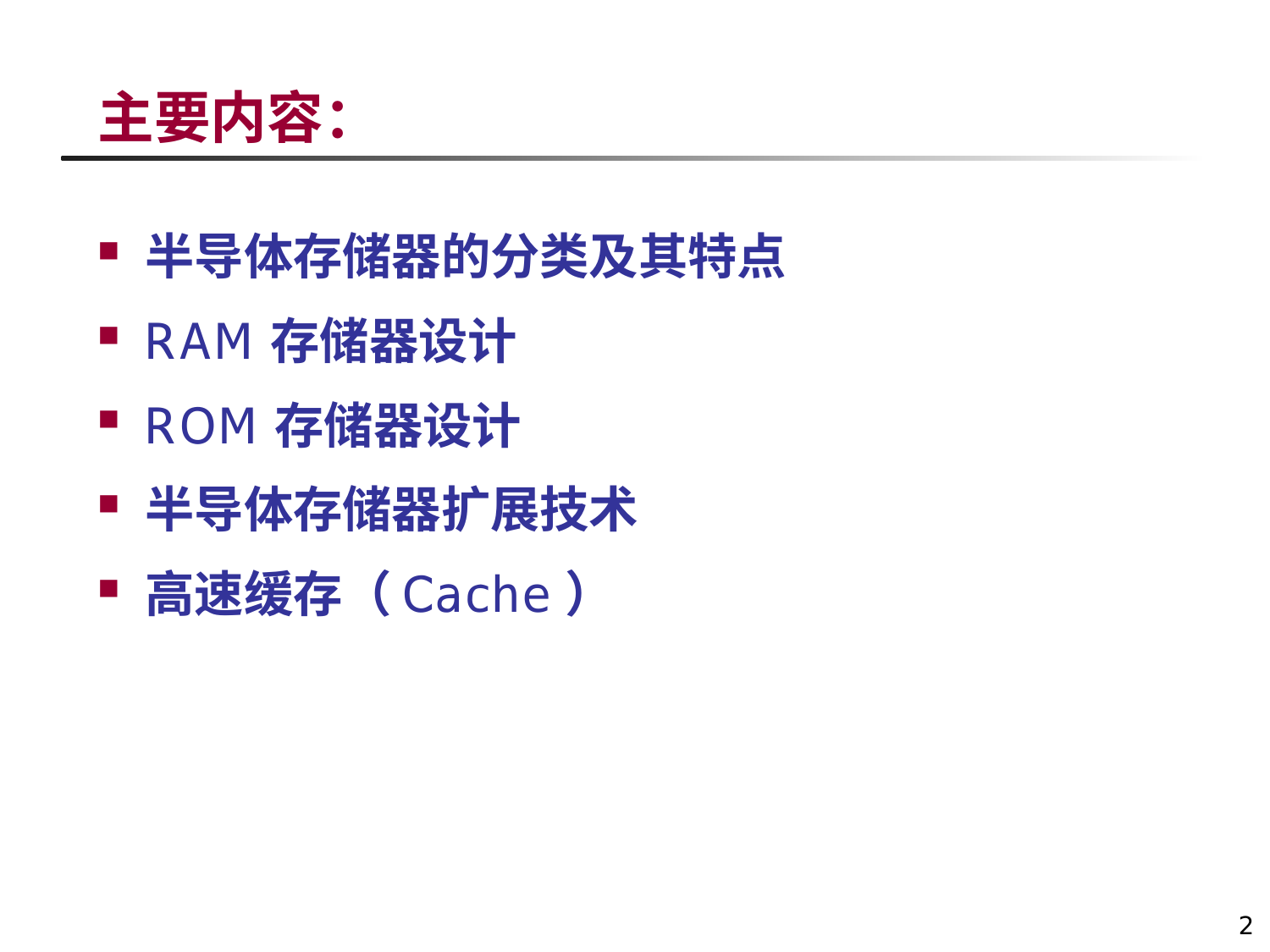

# 主要内容：
半导体存储器的分类及其特点
RAM存储器设计
ROM存储器设计
半导体存储器扩展技术
高速缓存（Cache）
2